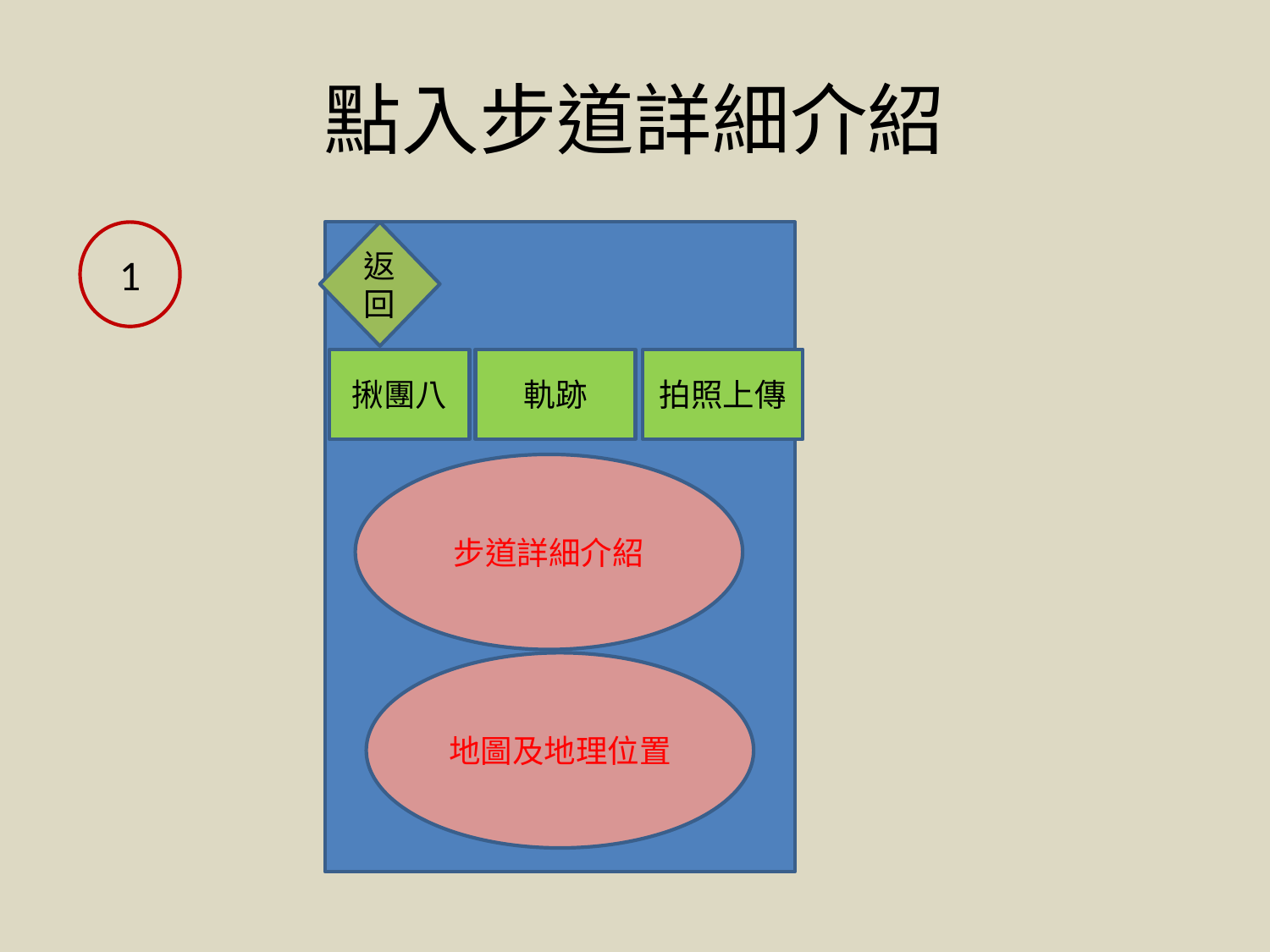

# 點入步道詳細介紹
1
返回

揪團八
軌跡
拍照上傳
步道詳細介紹
地圖及地理位置